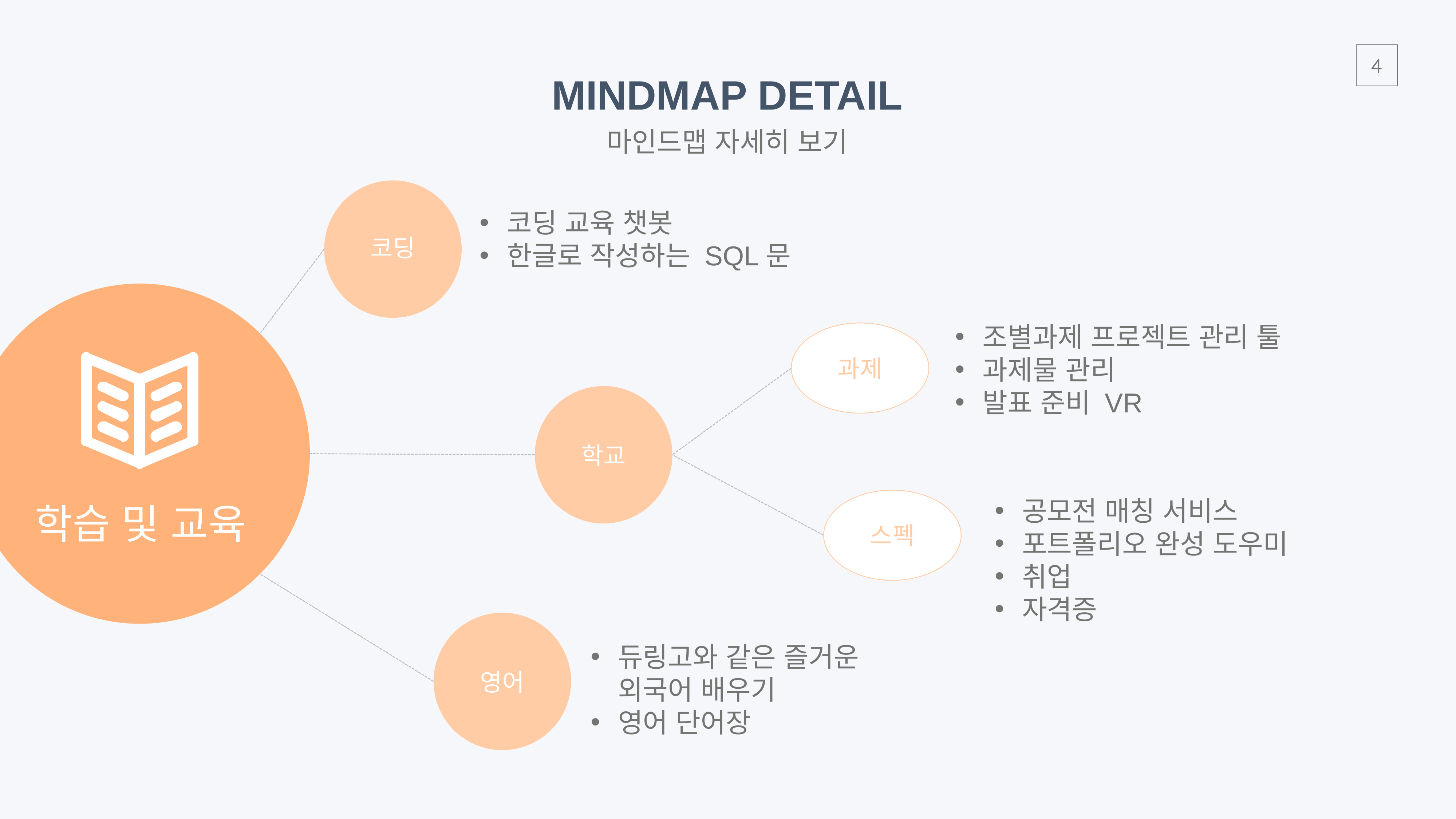

MINDMAP DETAIL
마인드맵 자세히 보기

코딩 교육 챗봇
한글로 작성하는 SQL문
코딩

학습 및 교육
조별과제 프로젝트 관리 툴
과제물 관리
발표 준비 VR

과제

학교

공모전 매칭 서비스
포트폴리오 완성 도우미
취업
자격증
스펙

듀링고와 같은 즐거운 외국어 배우기
영어 단어장
영어